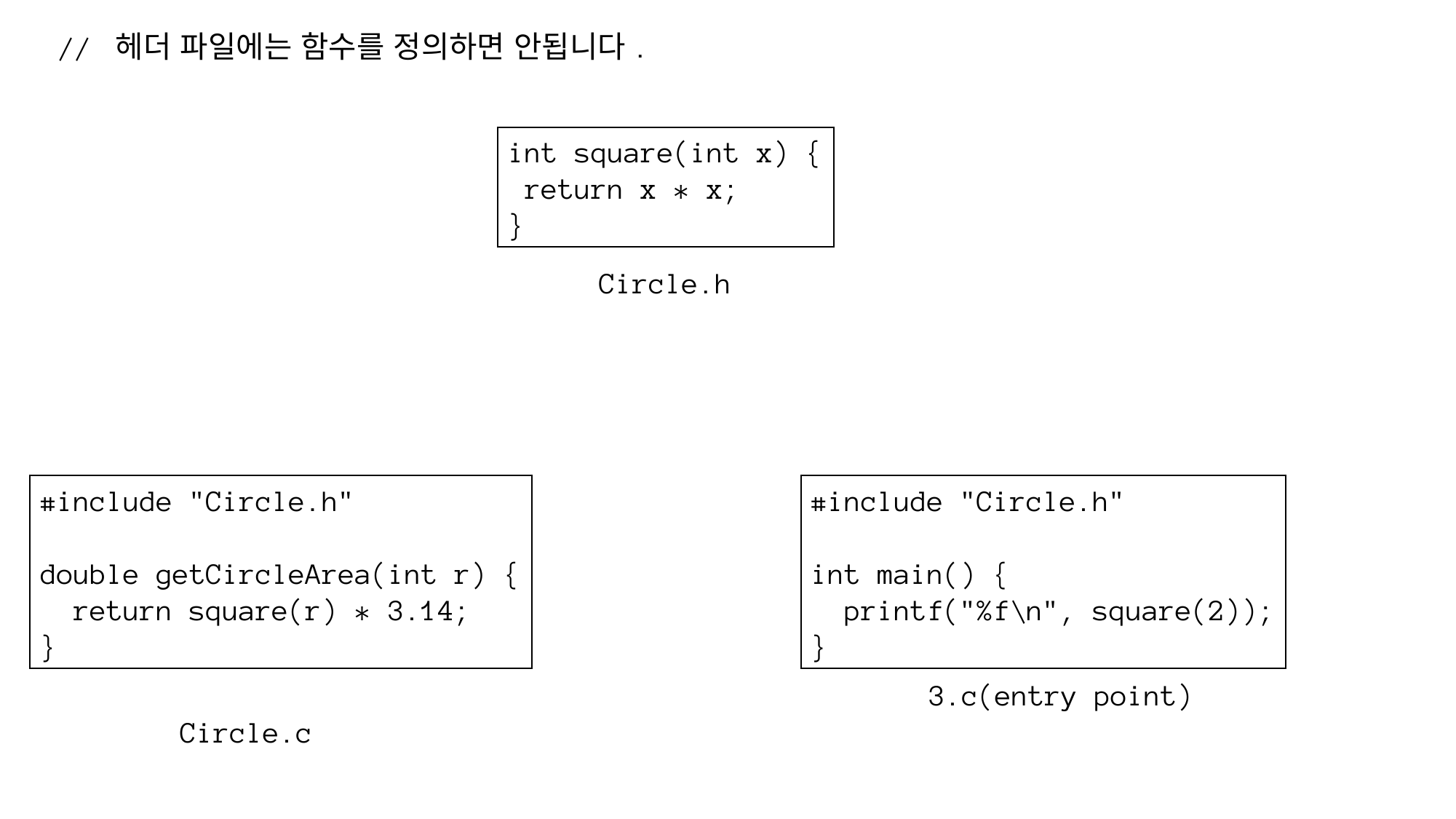

// 헤더 파일에는 함수를 정의하면 안됩니다.
int square(int x) {
 return x * x;
}
Circle.h
#include "Circle.h"

double getCircleArea(int r) {
  return square(r) * 3.14;
}
#include "Circle.h"

int main() {
  printf("%f\n", square(2));
}
3.c(entry point)
Circle.c